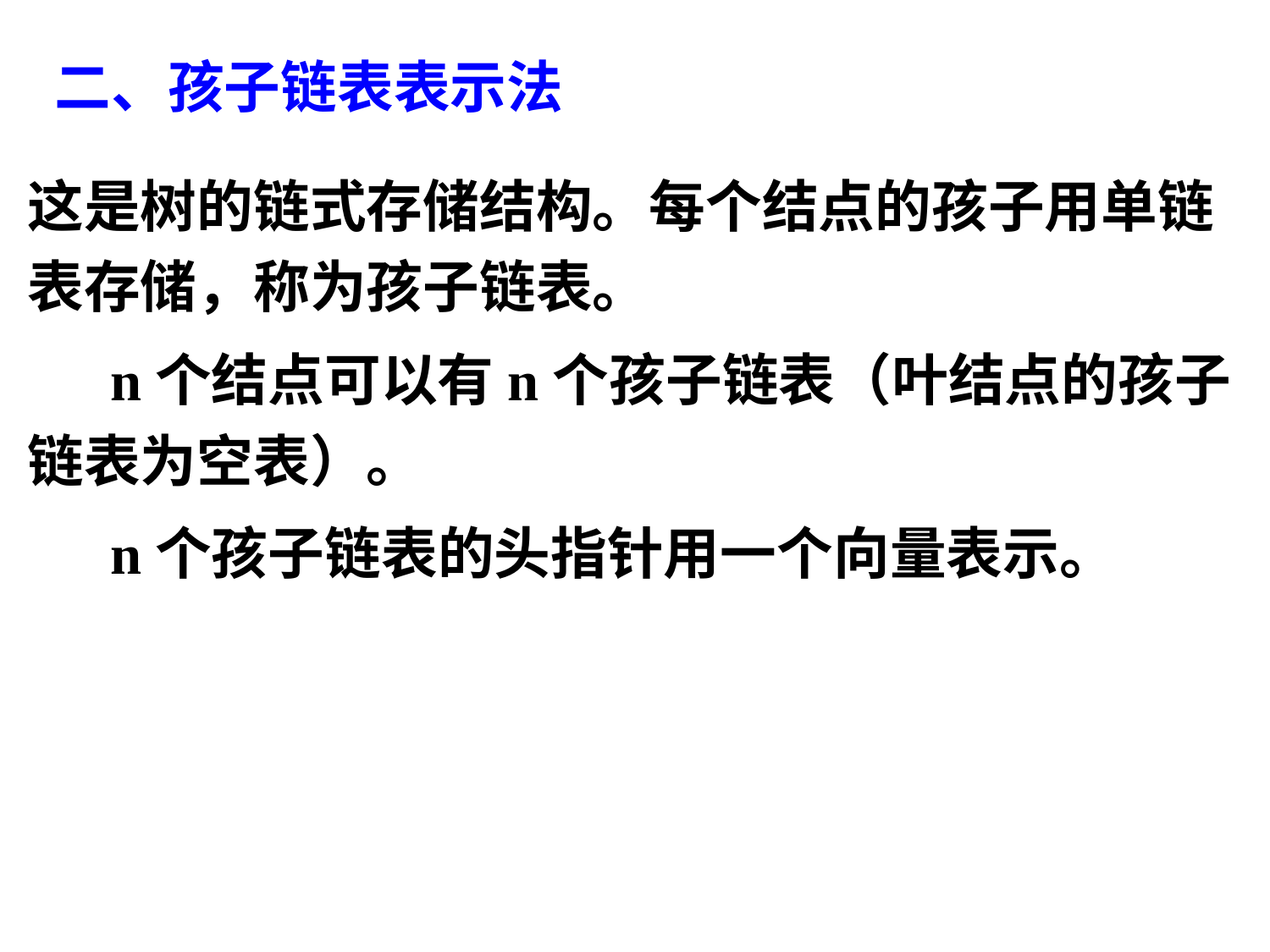

二、孩子链表表示法
这是树的链式存储结构。每个结点的孩子用单链表存储，称为孩子链表。
　 n个结点可以有n个孩子链表（叶结点的孩子链表为空表）。
　 n个孩子链表的头指针用一个向量表示。